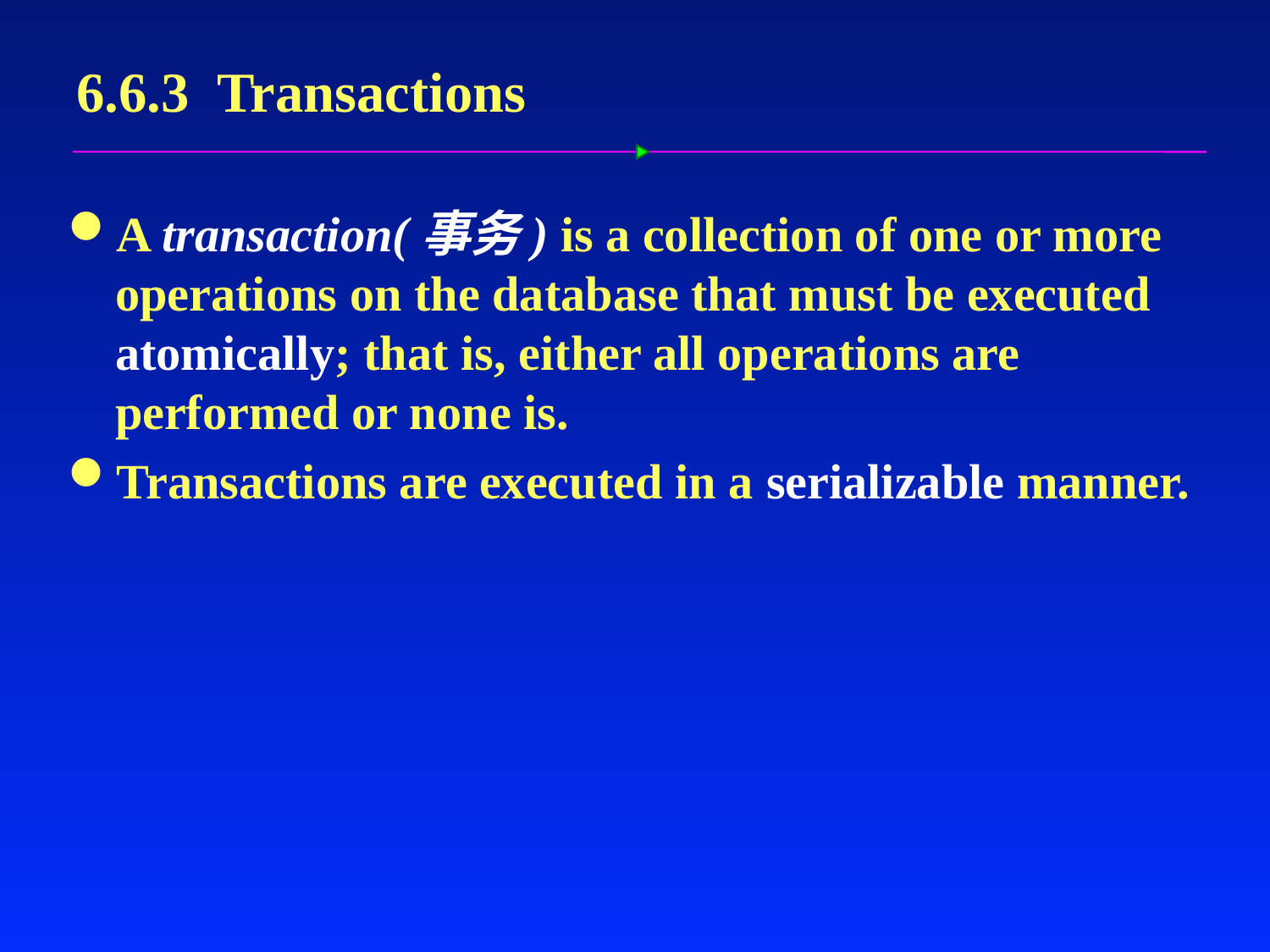

# 6.6.3  Transactions

A transaction(事务) is a collection of one or more operations on the database that must be executed atomically; that is, either all operations are performed or none is.
Transactions are executed in a serializable manner.